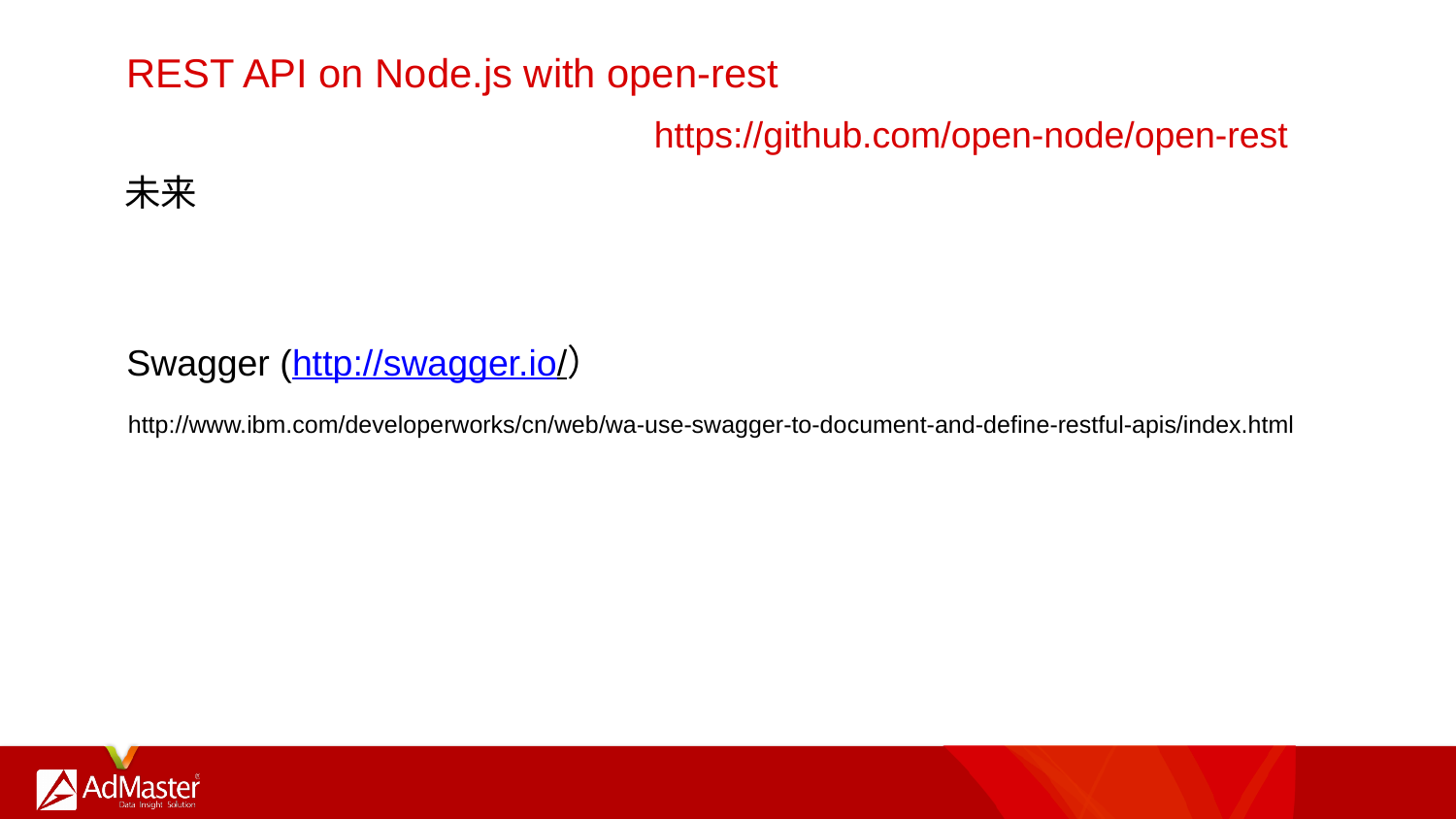

# REST API on Node.js with open-rest
https://github.com/open-node/open-rest
未来
Swagger (http://swagger.io/）
http://www.ibm.com/developerworks/cn/web/wa-use-swagger-to-document-and-define-restful-apis/index.html